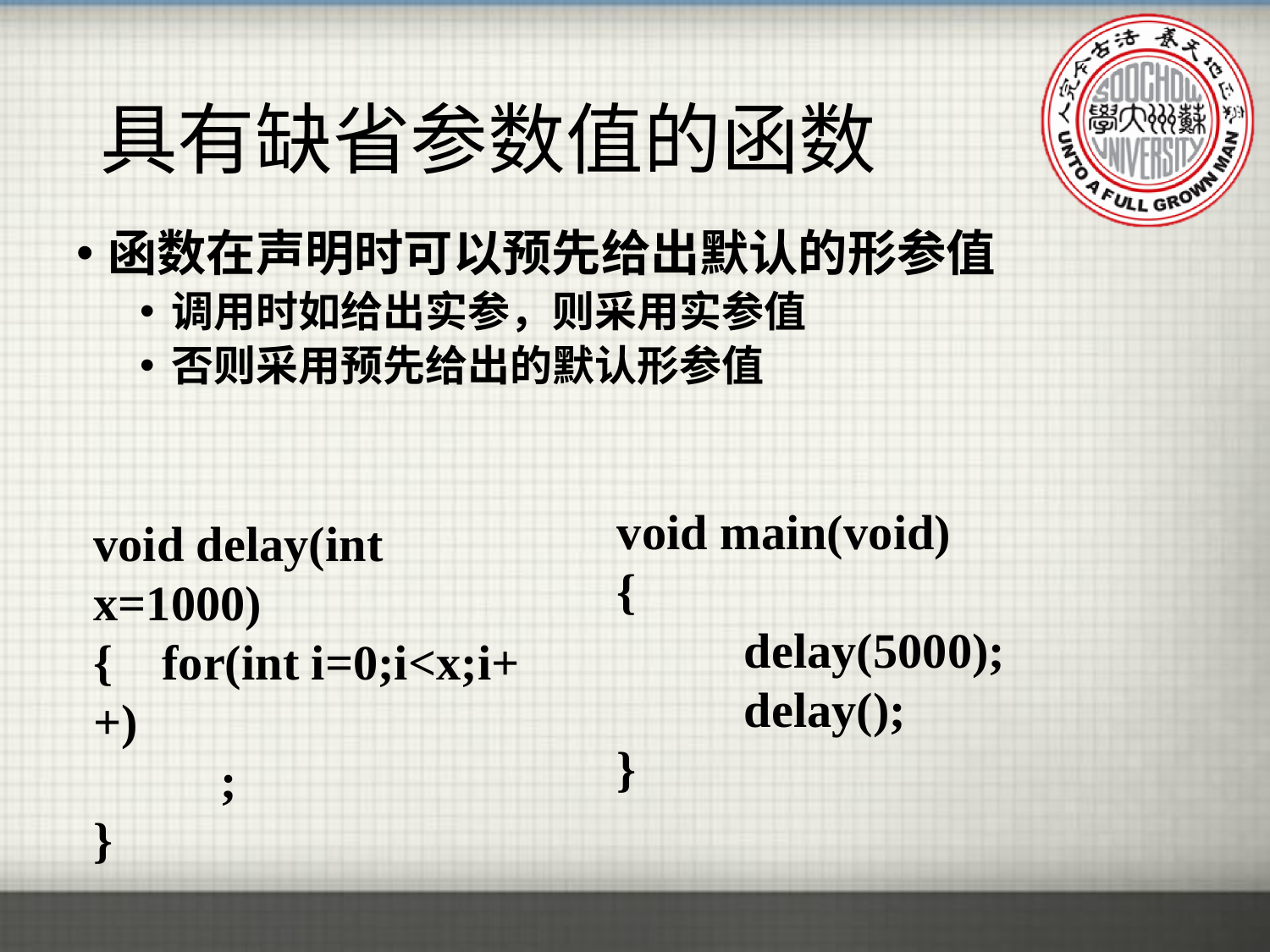

# 具有缺省参数值的函数
函数在声明时可以预先给出默认的形参值
调用时如给出实参，则采用实参值
否则采用预先给出的默认形参值

void main(void)
{
	delay(5000);
	delay();
}
void delay(int x=1000)
{    for(int i=0;i<x;i++)
	;
}